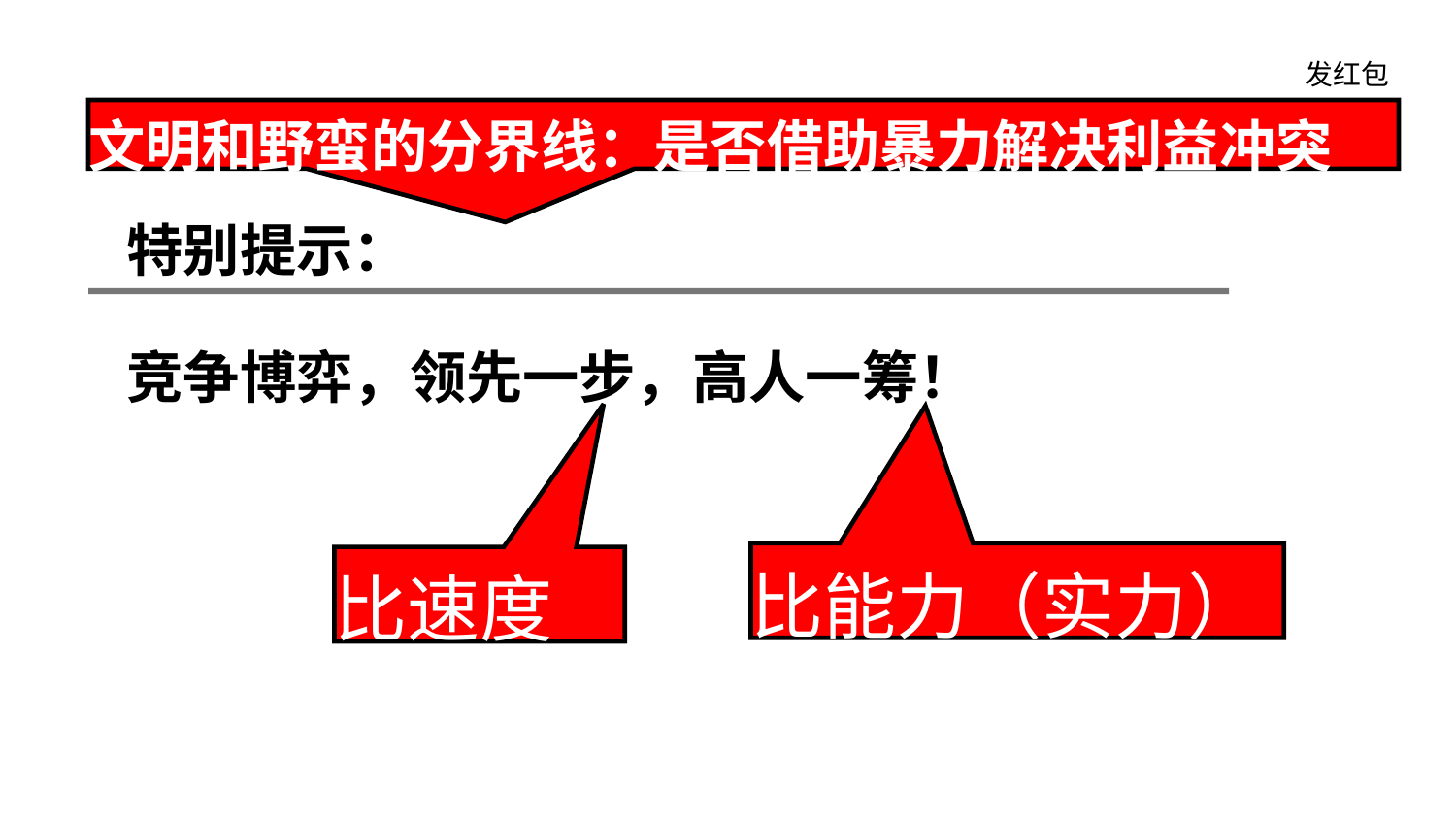

发红包
文明和野蛮的分界线：是否借助暴力解决利益冲突
特别提示：
竞争博弈，领先一步，高人一筹！

比能力（实力）
比速度